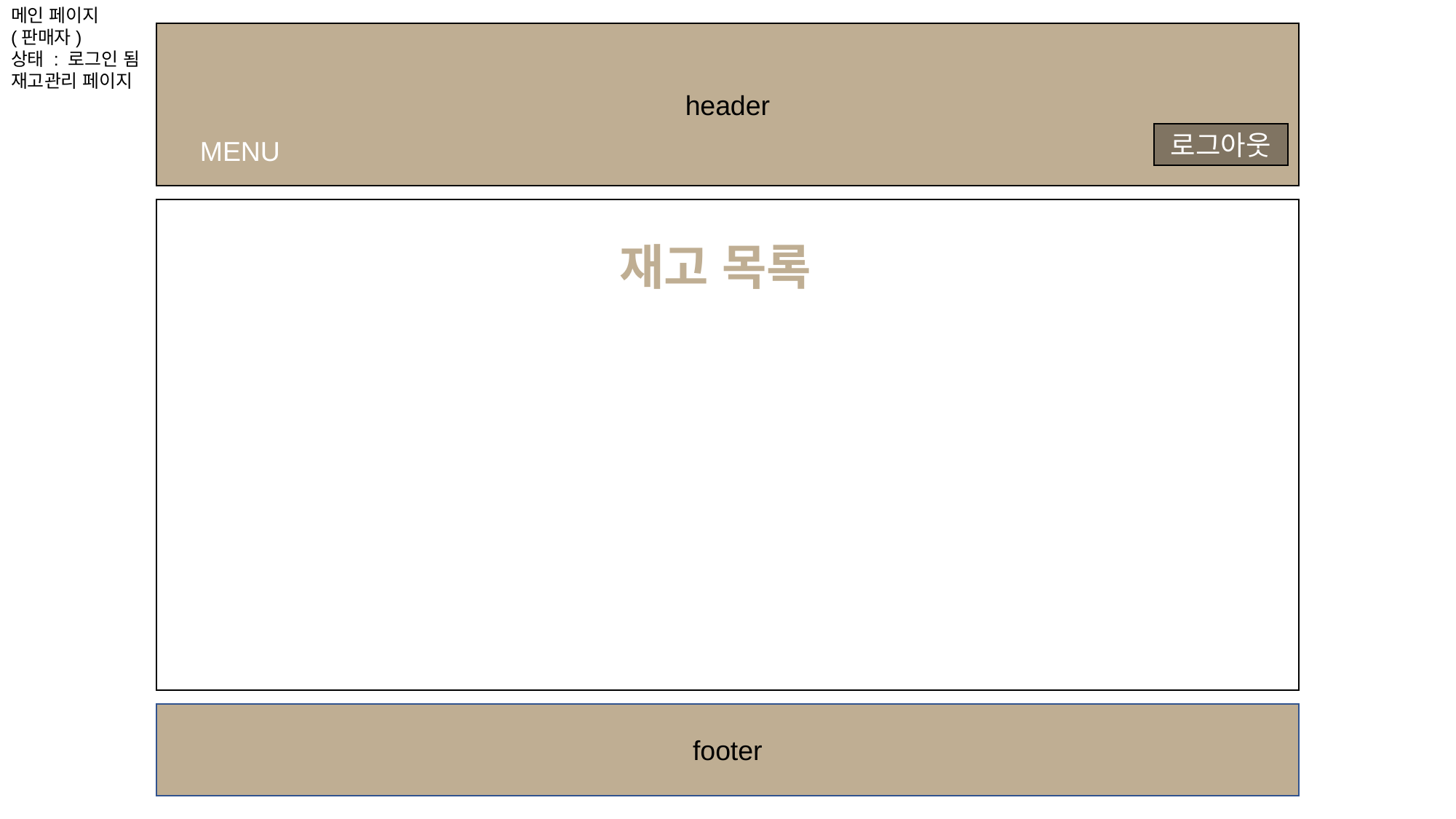

메인 페이지
(판매자)
상태 : 로그인 됨
재고관리 페이지
header
로그아웃
MENU
재고목록

재고 목록

footer